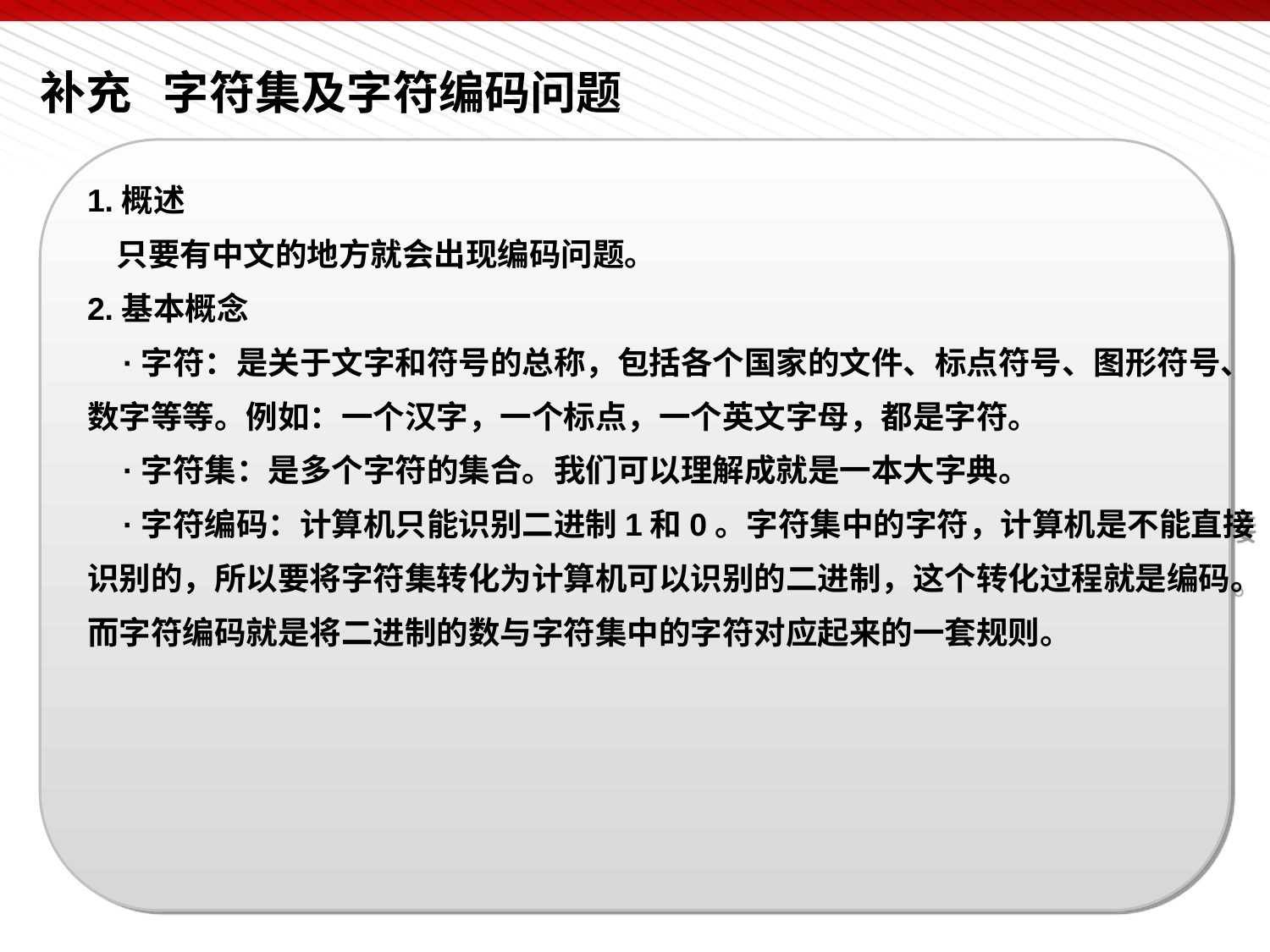

# 补充   字符集及字符编码问题
1.概述
   只要有中文的地方就会出现编码问题。
2.基本概念
    ·字符：是关于文字和符号的总称，包括各个国家的文件、标点符号、图形符号、
数字等等。例如：一个汉字，一个标点，一个英文字母，都是字符。
    ·字符集：是多个字符的集合。我们可以理解成就是一本大字典。
    ·字符编码：计算机只能识别二进制1和0。字符集中的字符，计算机是不能直接
识别的，所以要将字符集转化为计算机可以识别的二进制，这个转化过程就是编码。
而字符编码就是将二进制的数与字符集中的字符对应起来的一套规则。